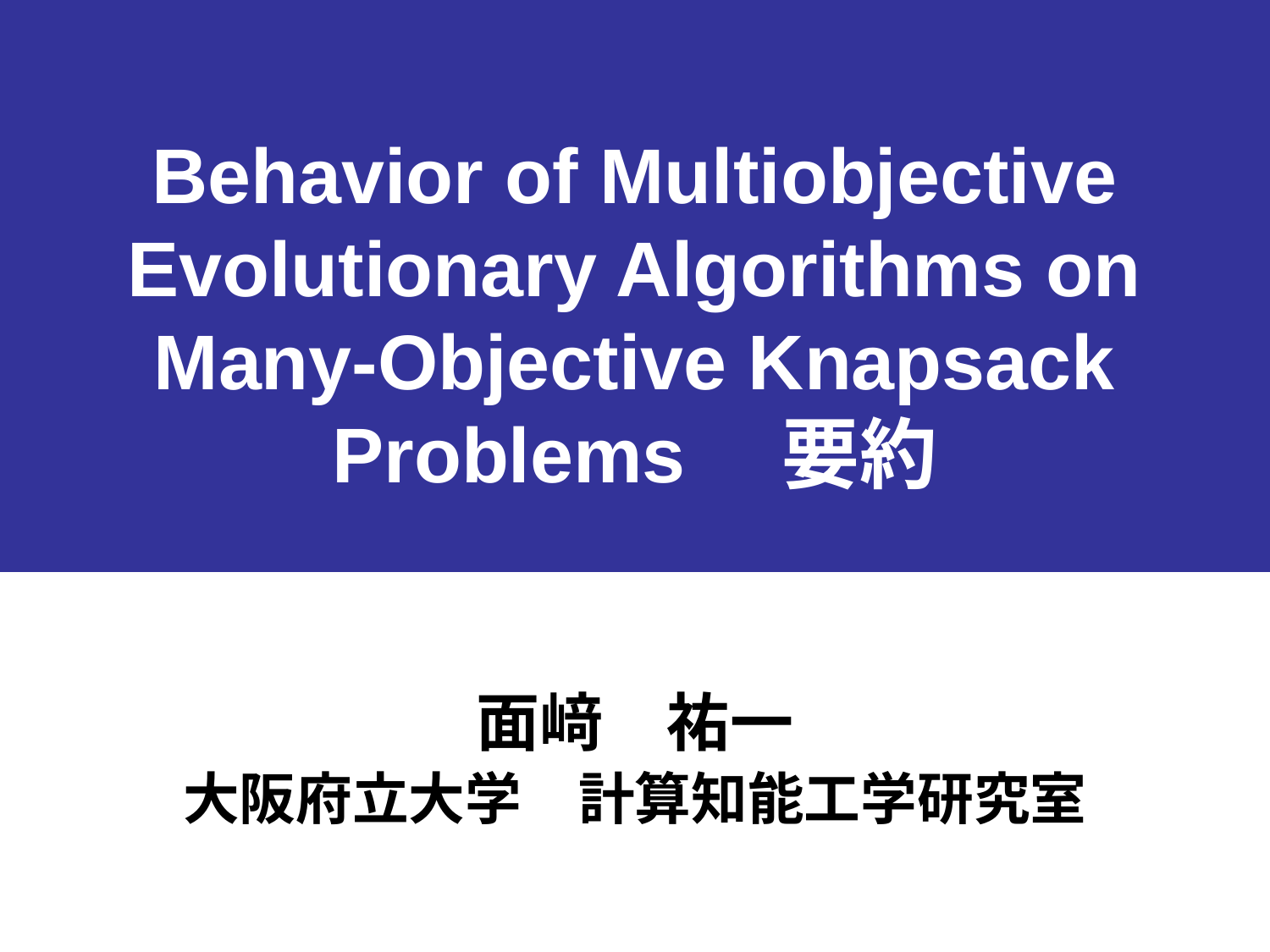

# Behavior of Multiobjective Evolutionary Algorithms on Many-Objective Knapsack Problems　要約
面﨑　祐一
大阪府立大学　計算知能工学研究室